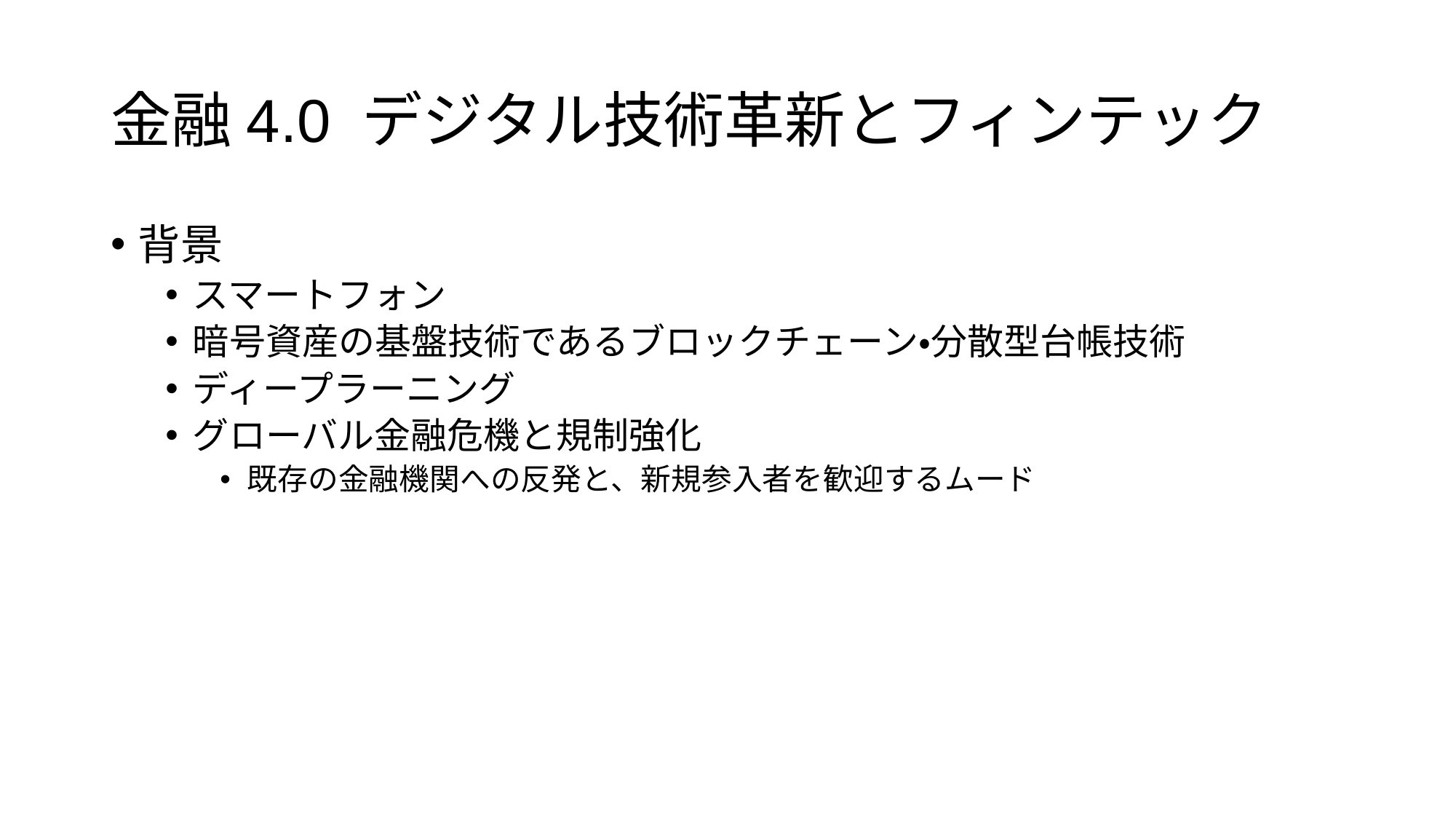

# 金融4.0 デジタル技術革新とフィンテック
背景
スマートフォン
暗号資産の基盤技術であるブロックチェーン・分散型台帳技術
ディープラーニング
グローバル金融危機と規制強化
既存の金融機関への反発と、新規参入者を歓迎するムード